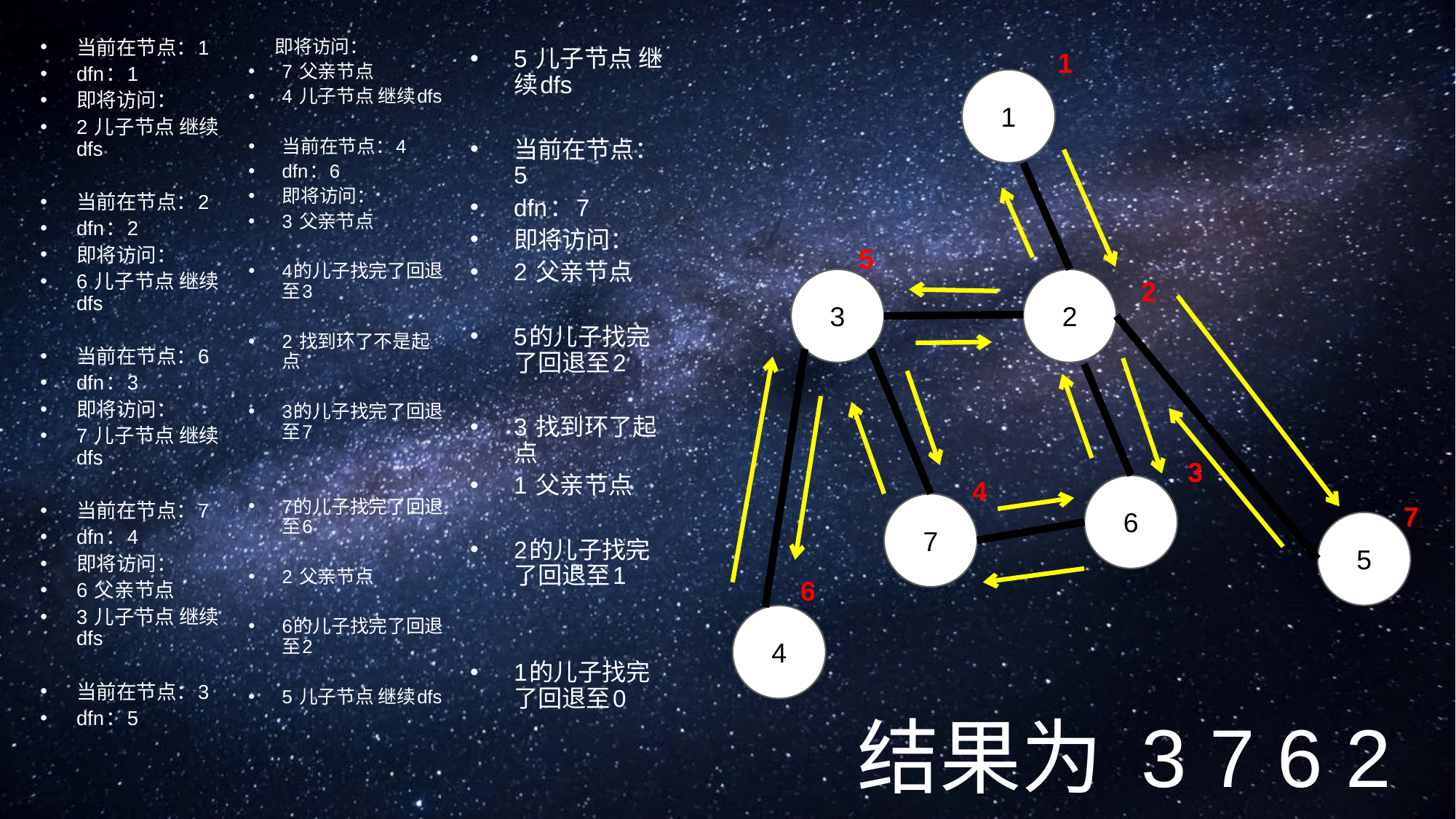

5 儿子节点 继续dfs

当前在节点：5
dfn：7
即将访问：
2 父亲节点

5的儿子找完了回退至2

3 找到环了起点
1 父亲节点

2的儿子找完了回退至1

1的儿子找完了回退至0

当前在节点：1
dfn：1
即将访问：
2 儿子节点 继续dfs

当前在节点：2
dfn：2
即将访问：
6 儿子节点 继续dfs

当前在节点：6
dfn：3
即将访问：
7 儿子节点 继续dfs

当前在节点：7
dfn：4
即将访问：
6 父亲节点
3 儿子节点 继续dfs

当前在节点：3
dfn：5
      即将访问：
7 父亲节点
4 儿子节点 继续dfs

当前在节点：4
dfn：6
即将访问：
3 父亲节点

4的儿子找完了回退至3

2 找到环了不是起点

3的儿子找完了回退至7

7的儿子找完了回退至6

2 父亲节点

6的儿子找完了回退至2

5 儿子节点 继续dfs

1
1
5
3
2
2
3
4
6
7
7
5
6
4
结果为 3 7 6 2